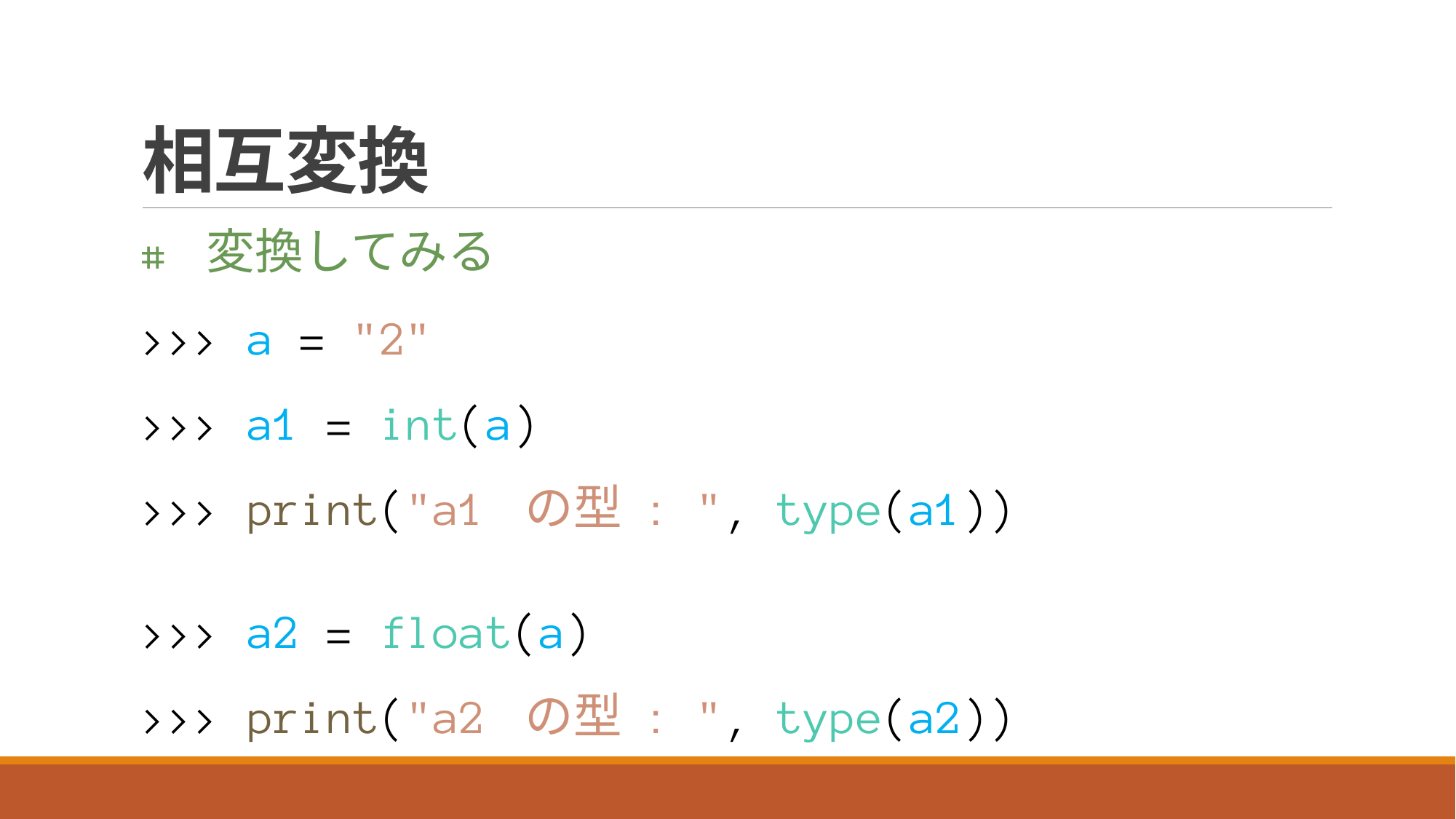

# 相互変換
# 変換してみる
>>> a = "2"
>>> a1 = int(a)
>>> print("a1 の型 : ", type(a1))

>>> a2 = float(a)
>>> print("a2 の型 : ", type(a2))